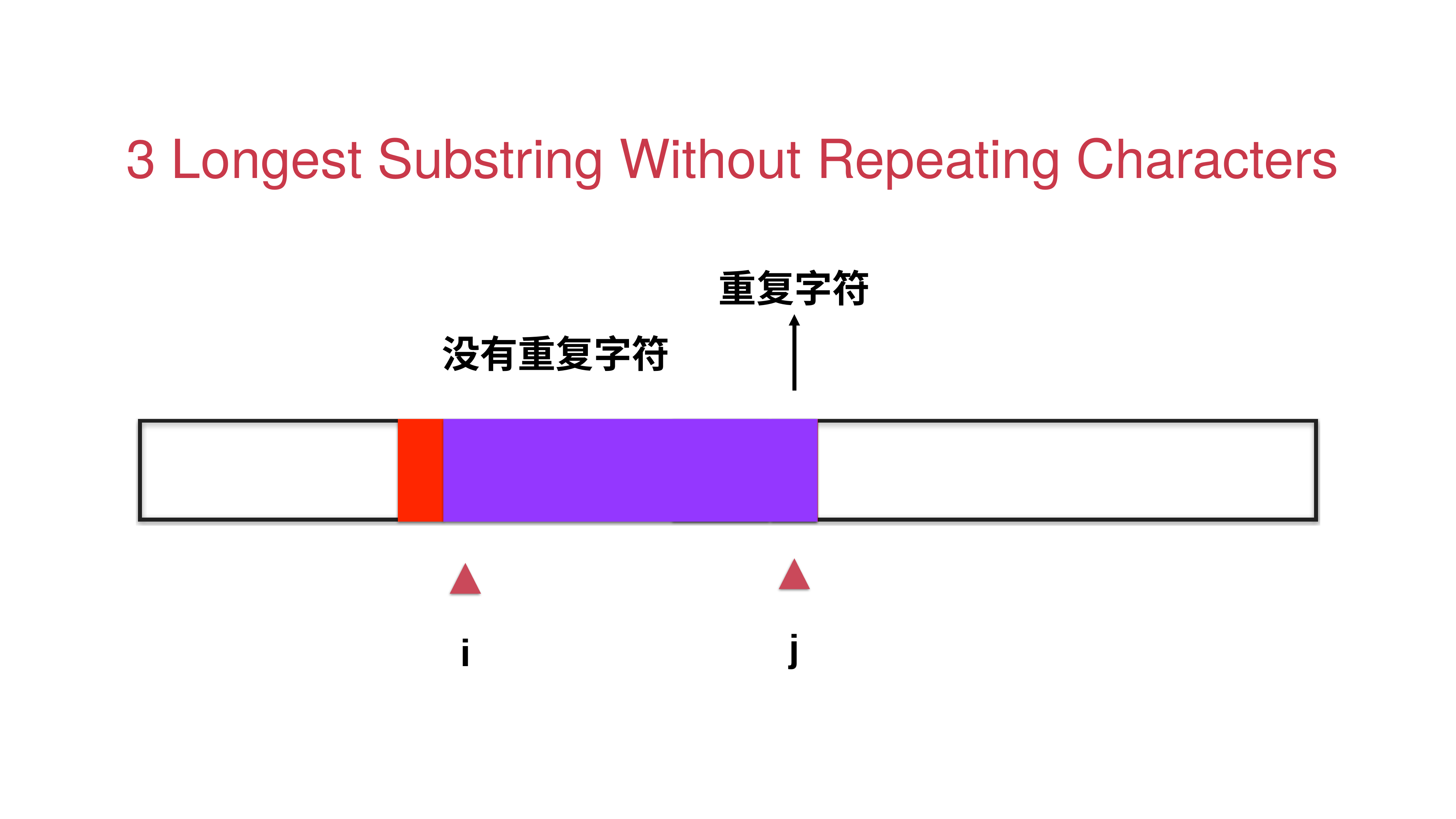

# 3 Longest Substring Without Repeating Characters
重复字符

没有重复字符

j

i